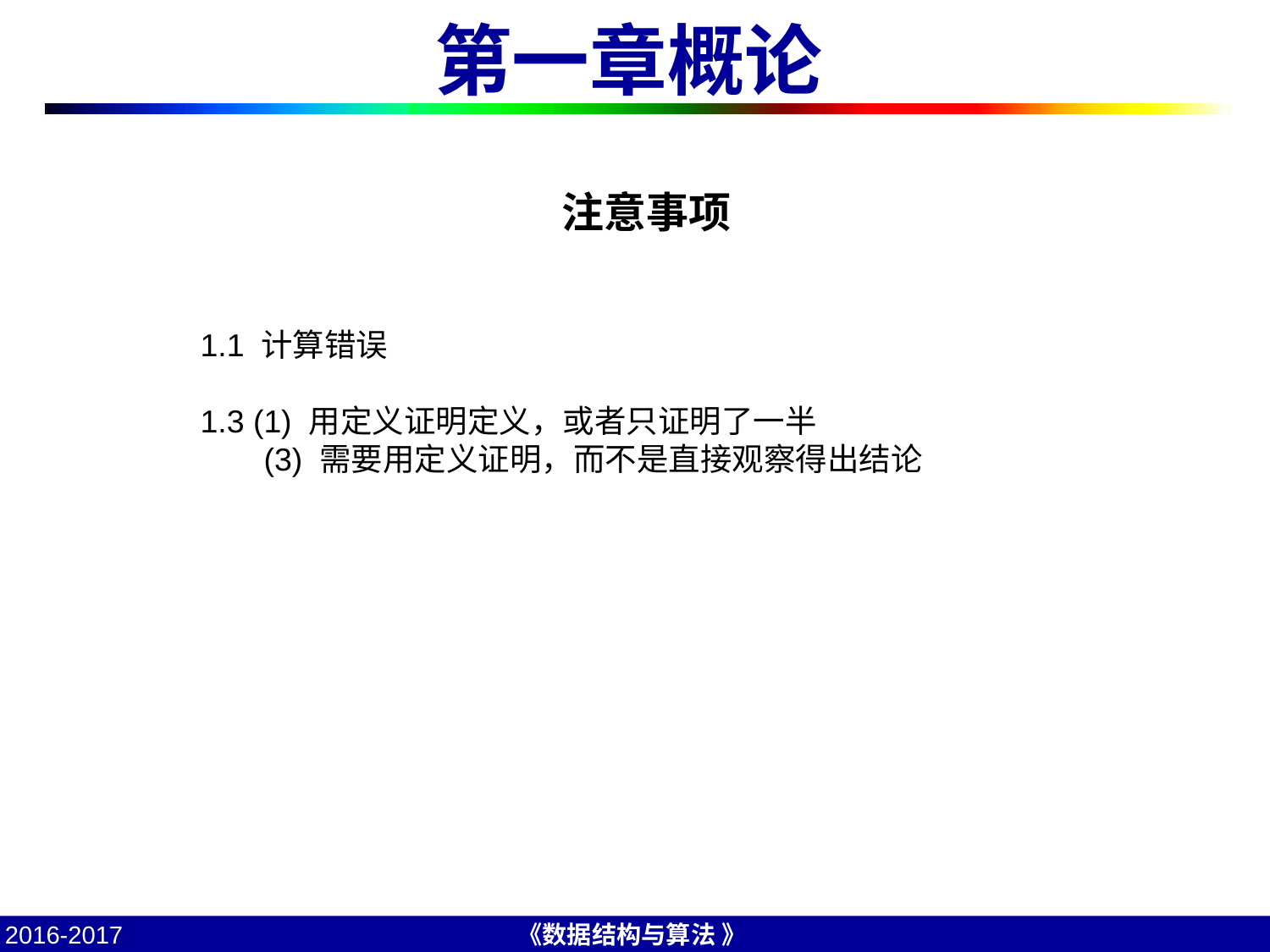

# 第一章概论
注意事项

1.1 计算错误

1.3 (1) 用定义证明定义，或者只证明了一半
(3) 需要用定义证明，而不是直接观察得出结论